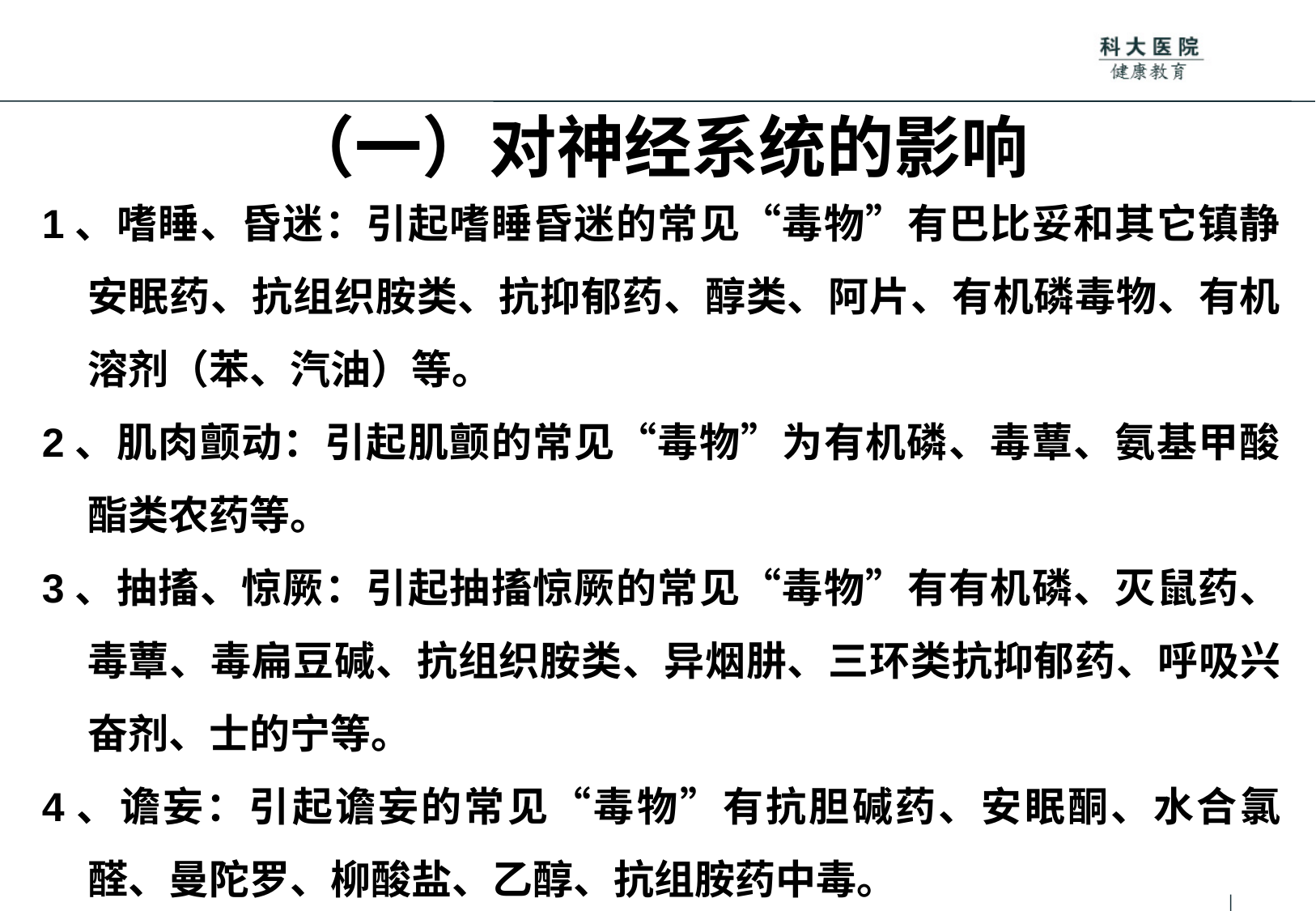

# （一）对神经系统的影响
1、嗜睡、昏迷：引起嗜睡昏迷的常见“毒物”有巴比妥和其它镇静安眠药、抗组织胺类、抗抑郁药、醇类、阿片、有机磷毒物、有机溶剂（苯、汽油）等。
2、肌肉颤动：引起肌颤的常见“毒物”为有机磷、毒蕈、氨基甲酸酯类农药等。
3、抽搐、惊厥：引起抽搐惊厥的常见“毒物”有有机磷、灭鼠药、毒蕈、毒扁豆碱、抗组织胺类、异烟肼、三环类抗抑郁药、呼吸兴奋剂、士的宁等。
4、谵妄：引起谵妄的常见“毒物”有抗胆碱药、安眠酮、水合氯醛、曼陀罗、柳酸盐、乙醇、抗组胺药中毒。